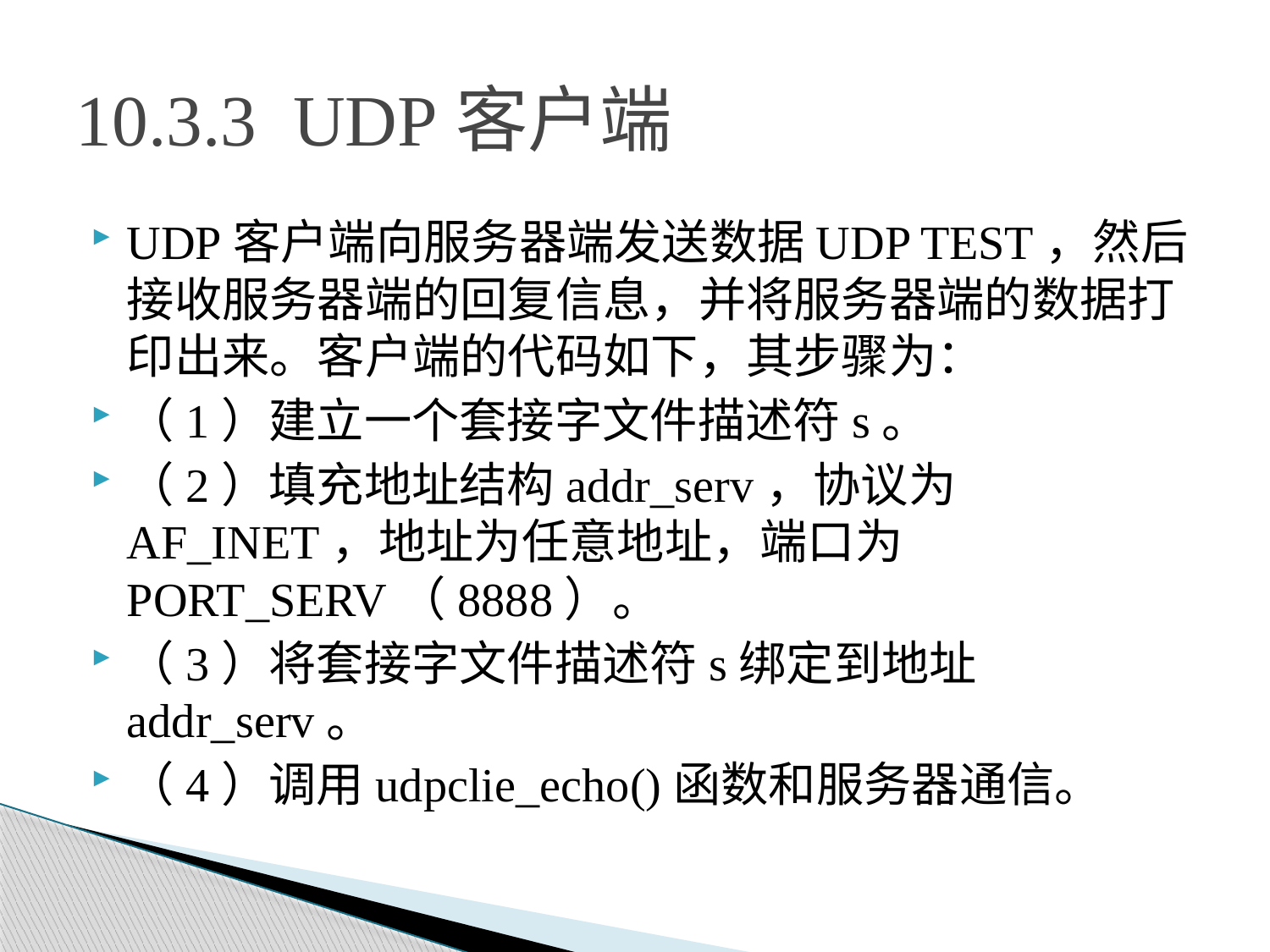

# 10.3.3  UDP客户端
UDP客户端向服务器端发送数据UDP TEST，然后接收服务器端的回复信息，并将服务器端的数据打印出来。客户端的代码如下，其步骤为：
（1）建立一个套接字文件描述符s。
（2）填充地址结构addr_serv，协议为AF_INET，地址为任意地址，端口为PORT_SERV（8888）。
（3）将套接字文件描述符s绑定到地址addr_serv。
（4）调用udpclie_echo()函数和服务器通信。